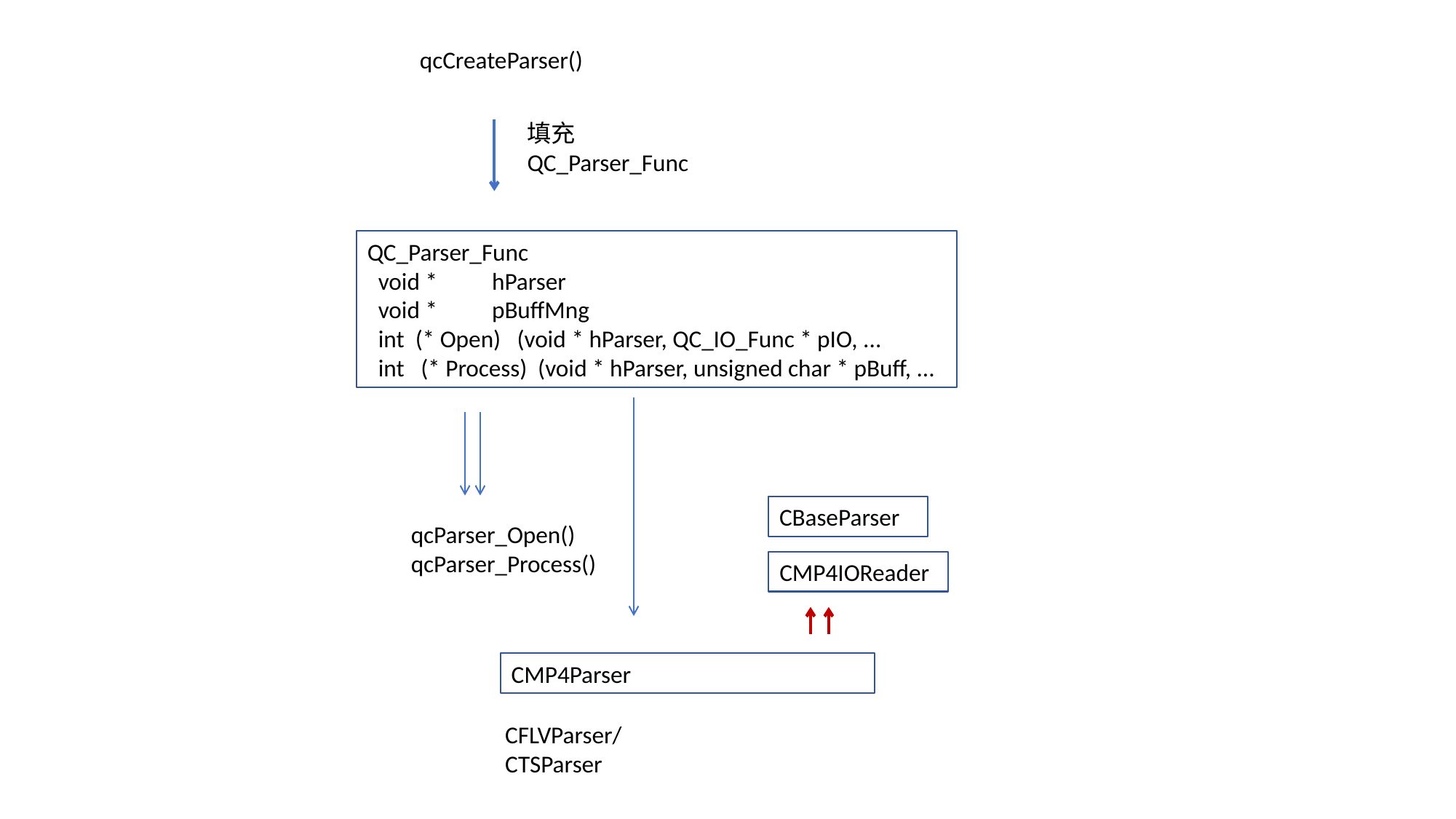

qcCreateParser()
填充
QC_Parser_Func
QC_Parser_Func
  void *          hParser
  void *          pBuffMng
  int  (* Open)   (void * hParser, QC_IO_Func * pIO, ...
  int   (* Process)  (void * hParser, unsigned char * pBuff, ...
CBaseParser
qcParser_Open()
qcParser_Process()
CMP4IOReader
CMP4Parser
CFLVParser/
CTSParser